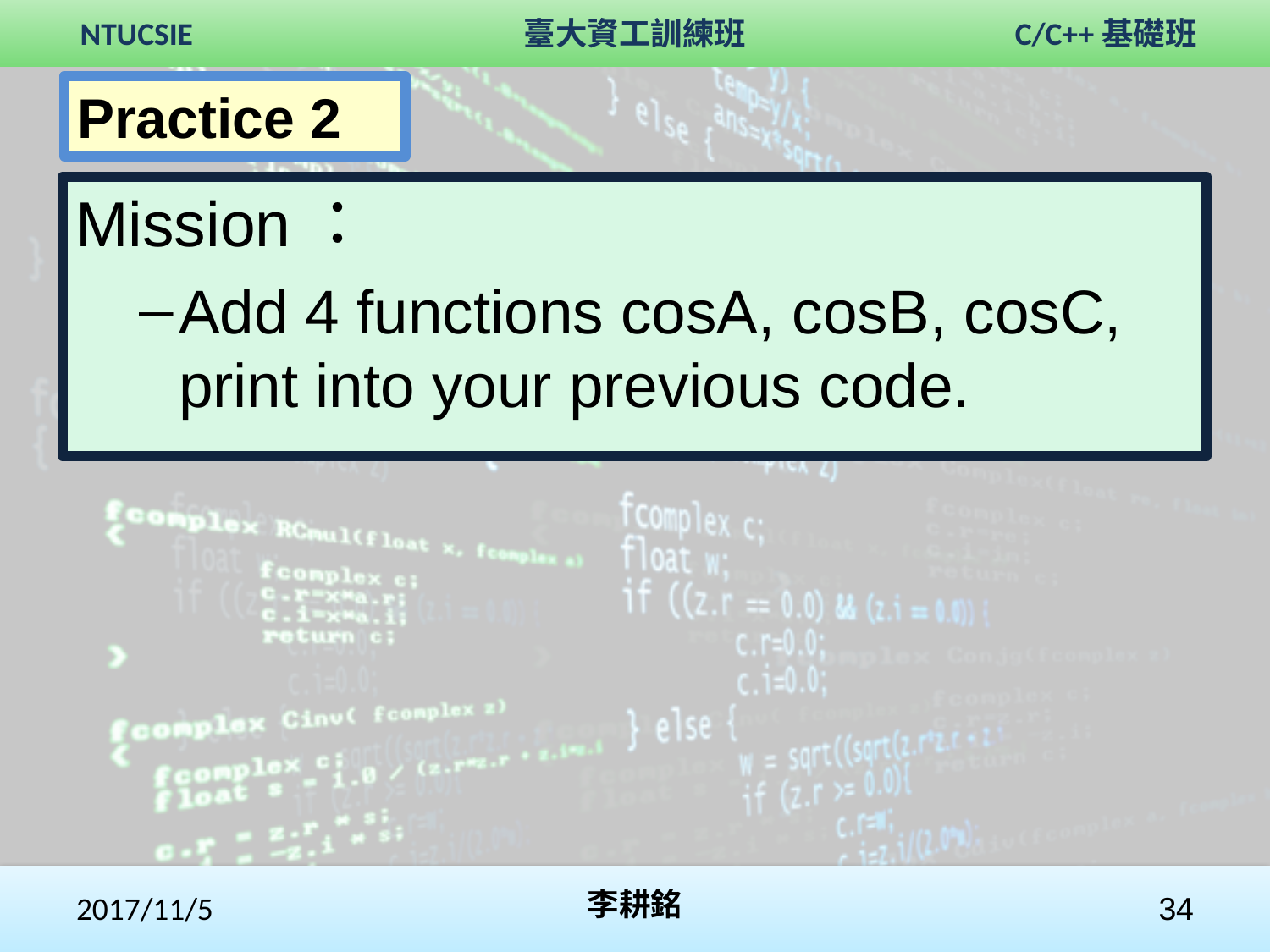

Practice 2
Mission：
Add 4 functions cosA, cosB, cosC, print into your previous code.
2017/11/5
李耕銘
34